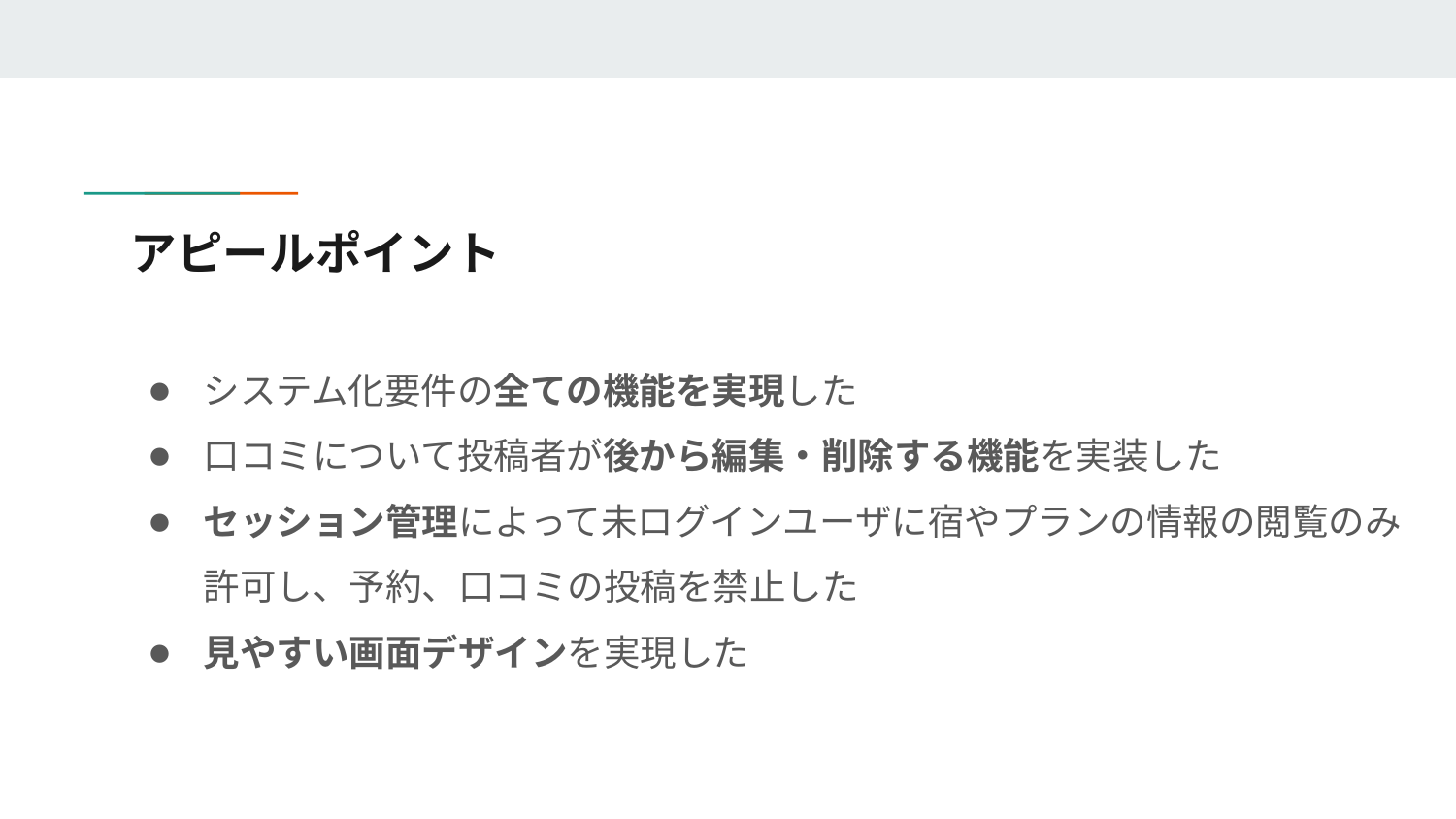

# アピールポイント
システム化要件の全ての機能を実現した
口コミについて投稿者が後から編集・削除する機能を実装した
セッション管理によって未ログインユーザに宿やプランの情報の閲覧のみ許可し、予約、口コミの投稿を禁止した
見やすい画面デザインを実現した